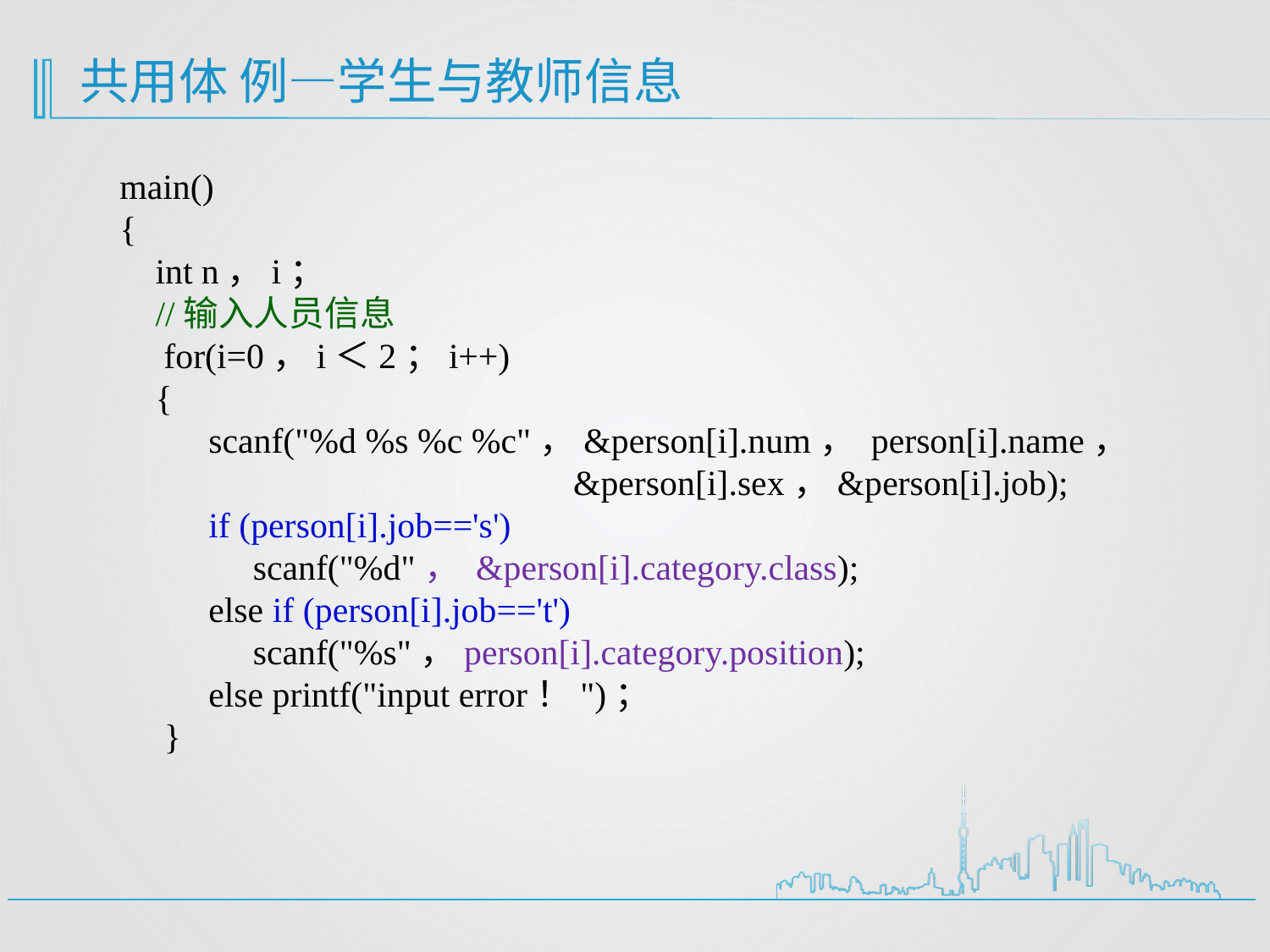

# 共用体 例—学生与教师信息
main()
{
    int n，i；
    //输入人员信息
　for(i=0，i＜2；i++)
    {
          scanf("%d %s %c %c"，&person[i].num， person[i].name，
                                                   &person[i].sex，&person[i].job);
          if (person[i].job=='s')
               scanf("%d"， &person[i].category.class);
          else if (person[i].job=='t')
               scanf("%s"，person[i].category.position);
          else printf("input error！")；
     }